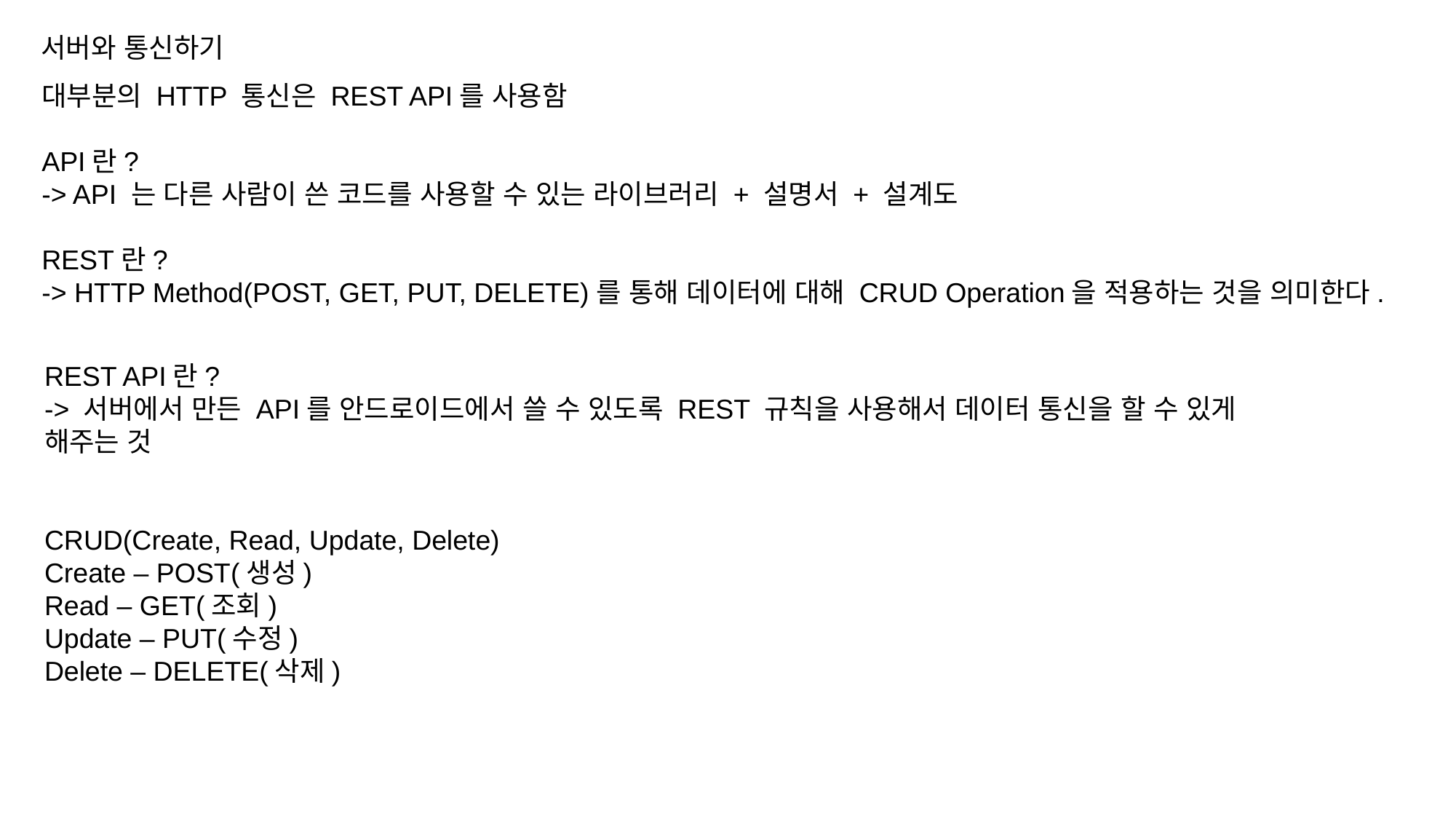

서버와 통신하기
대부분의 HTTP 통신은 REST API를 사용함

API란?
-> API 는 다른 사람이 쓴 코드를 사용할 수 있는 라이브러리 + 설명서 + 설계도

REST란?
-> HTTP Method(POST, GET, PUT, DELETE)를 통해 데이터에 대해 CRUD Operation을 적용하는 것을 의미한다.
REST API란?
-> 서버에서 만든 API를 안드로이드에서 쓸 수 있도록 REST 규칙을 사용해서 데이터 통신을 할 수 있게 해주는 것

CRUD(Create, Read, Update, Delete)
Create – POST(생성)
Read – GET(조회)
Update – PUT(수정)
Delete – DELETE(삭제)